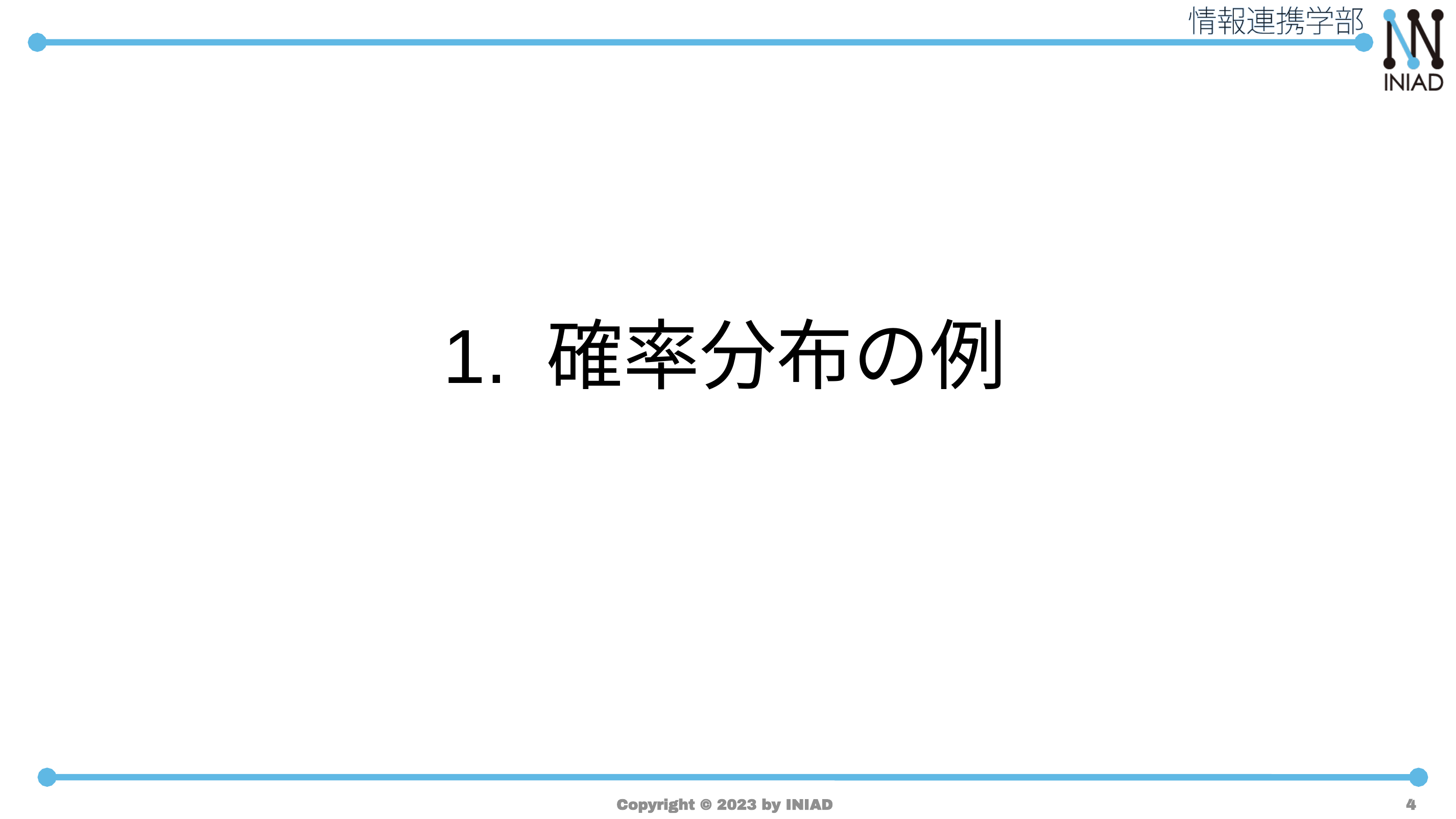

# 1. 確率分布の例
Copyright © 2023 by INIAD
4